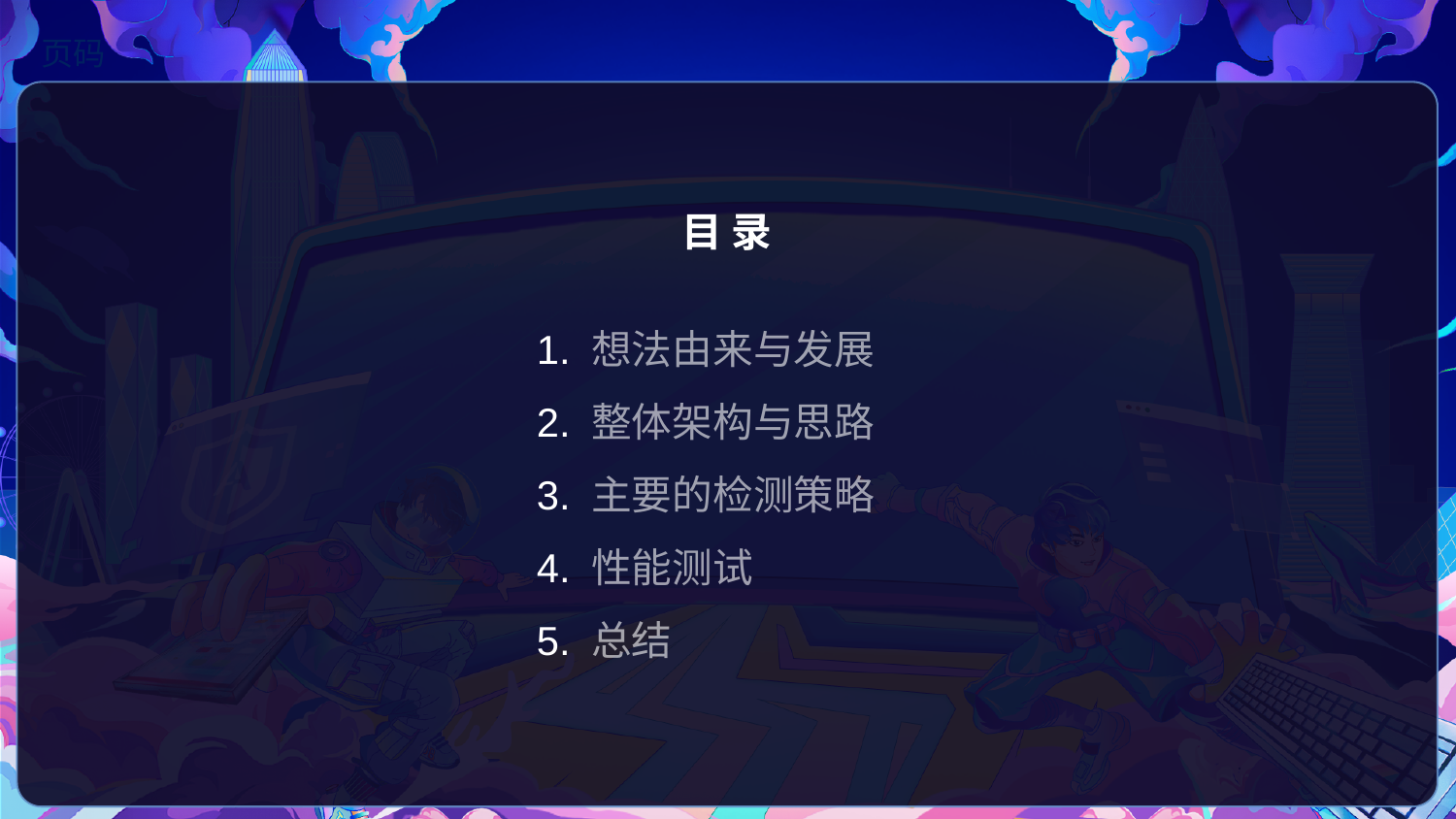

页码
目 录
想法由来与发展
整体架构与思路
主要的检测策略
性能测试
总结